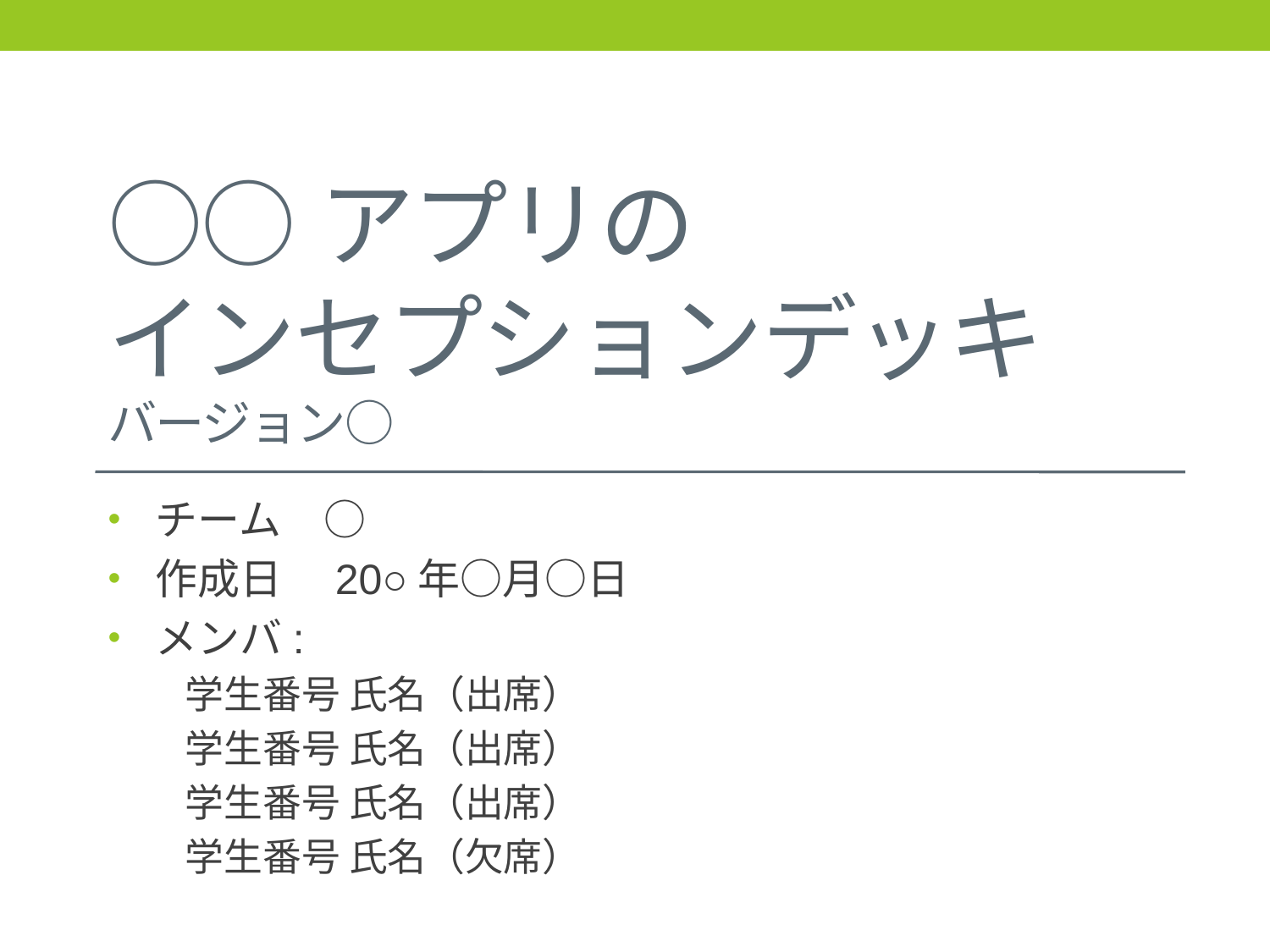

# ○○アプリの インセプションデッキ バージョン○
チーム　○
作成日　20○年○月○日
メンバ:
　　学生番号 氏名（出席）
　　学生番号 氏名（出席）
　　学生番号 氏名（出席）
　　学生番号 氏名（欠席）